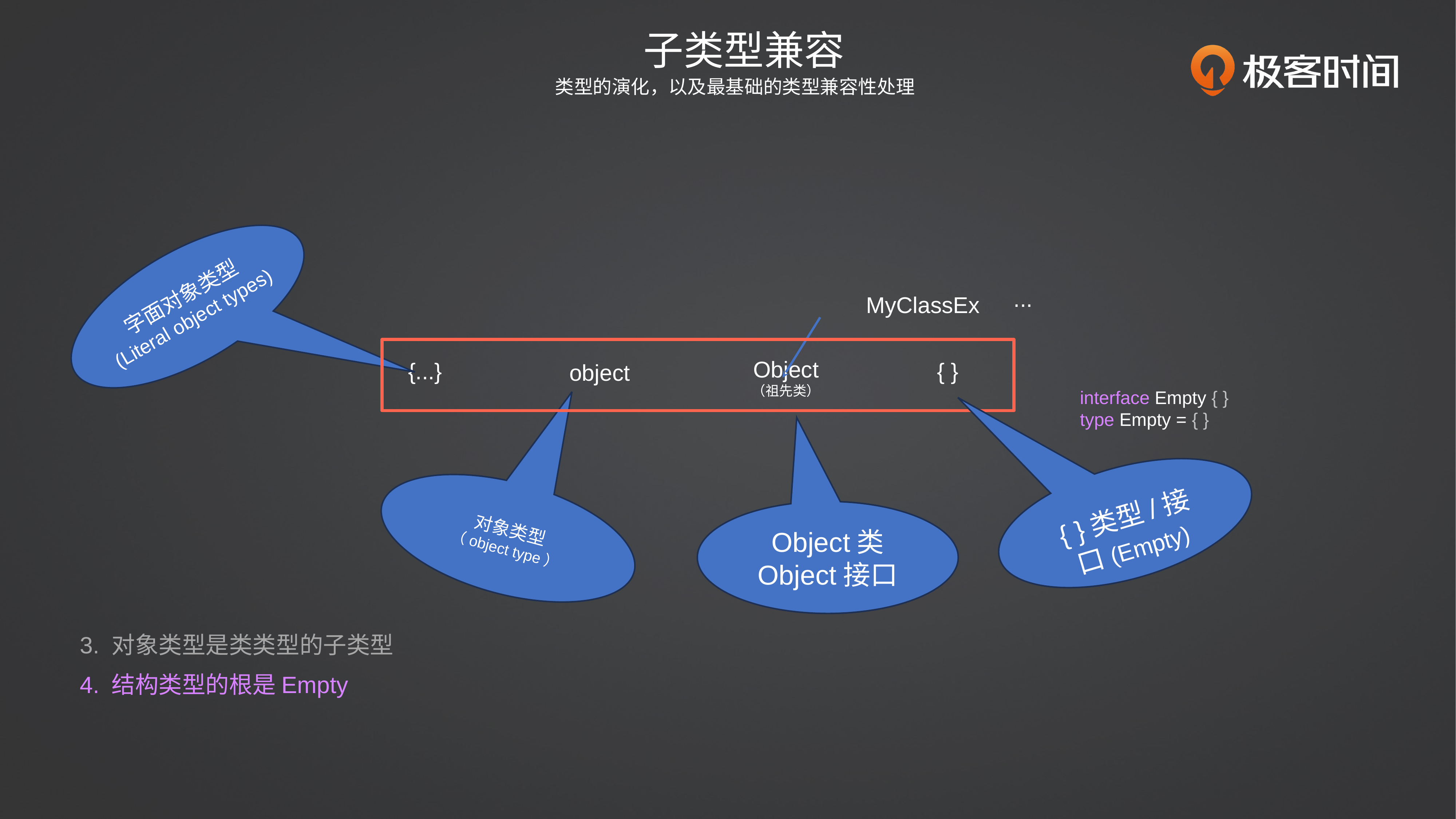

子类型兼容
类型的演化，以及最基础的类型兼容性处理

字面对象类型
(Literal object types)
...
MyClassEx

Object
（祖先类）
{...}
{ }
object
interface Empty { }
type Empty = { }

{ }类型/接口(Empty)

对象类型
（object type）

Object类
Object接口
3. 对象类型是类类型的子类型
4. 结构类型的根是Empty